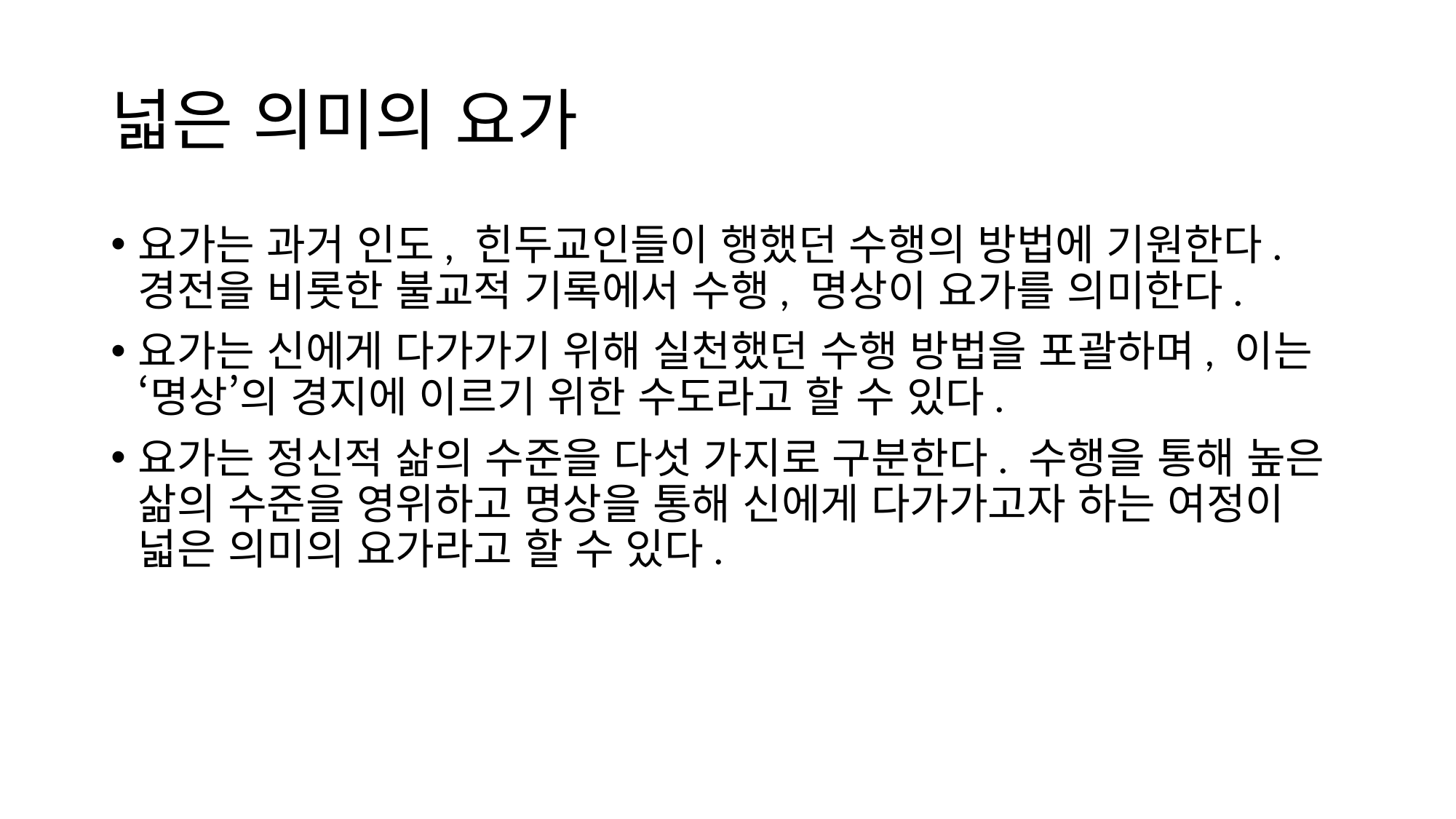

# 넓은 의미의 요가
요가는 과거 인도, 힌두교인들이 행했던 수행의 방법에 기원한다. 경전을 비롯한 불교적 기록에서 수행, 명상이 요가를 의미한다.
요가는 신에게 다가가기 위해 실천했던 수행 방법을 포괄하며, 이는 ‘명상’의 경지에 이르기 위한 수도라고 할 수 있다.
요가는 정신적 삶의 수준을 다섯 가지로 구분한다. 수행을 통해 높은 삶의 수준을 영위하고 명상을 통해 신에게 다가가고자 하는 여정이 넓은 의미의 요가라고 할 수 있다.